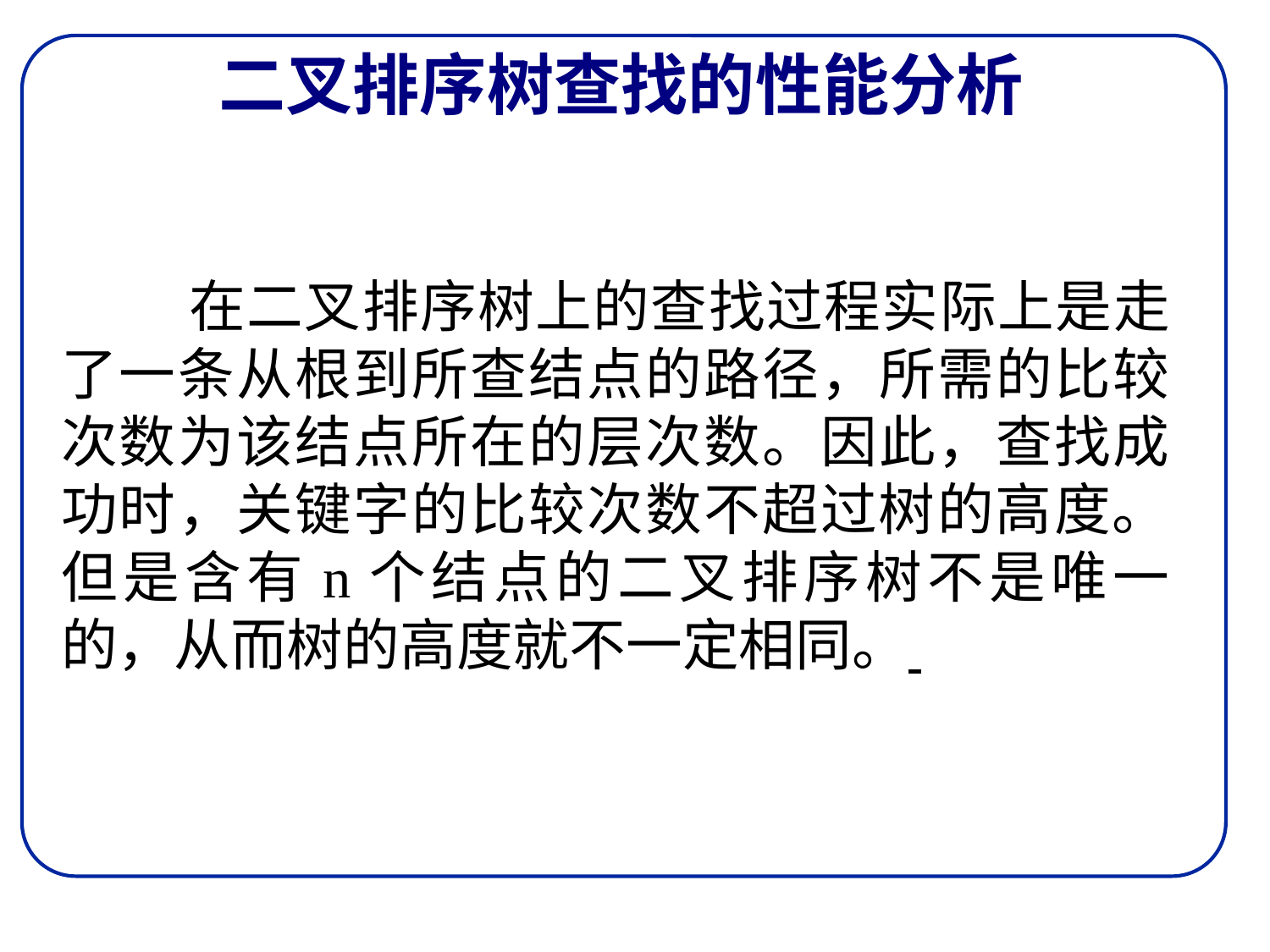

# 二叉排序树查找的性能分析
	在二叉排序树上的查找过程实际上是走了一条从根到所查结点的路径，所需的比较次数为该结点所在的层次数。因此，查找成功时，关键字的比较次数不超过树的高度。但是含有n个结点的二叉排序树不是唯一的，从而树的高度就不一定相同。